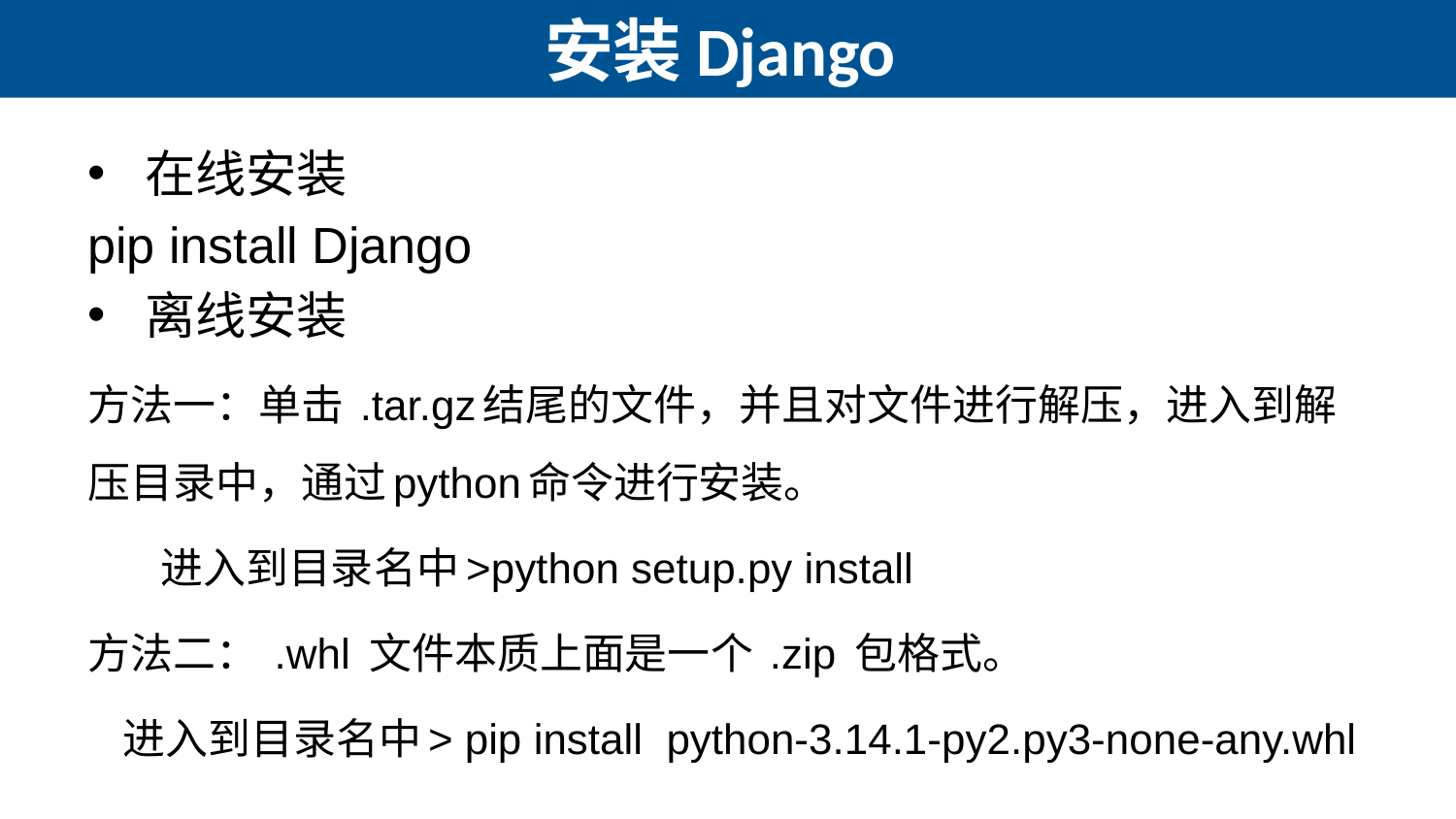

# 安装Django
在线安装
pip install Django
离线安装
方法一：单击 .tar.gz结尾的文件，并且对文件进行解压，进入到解压目录中，通过python命令进行安装。
       进入到目录名中>python setup.py install
方法二： .whl 文件本质上面是一个 .zip 包格式。
   进入到目录名中> pip install  python-3.14.1-py2.py3-none-any.whl